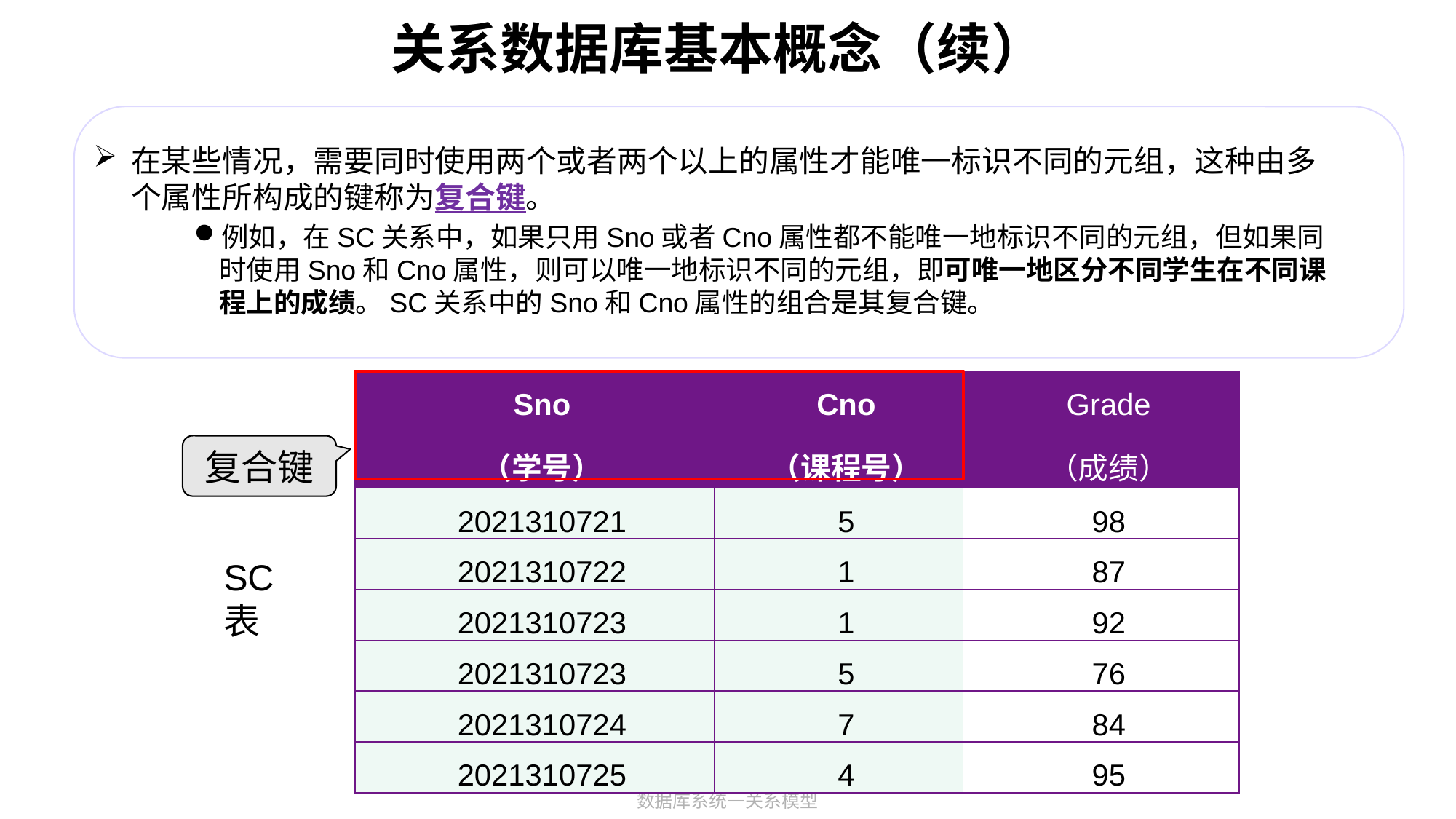

# 关系数据库基本概念（续）

在某些情况，需要同时使用两个或者两个以上的属性才能唯一标识不同的元组，这种由多个属性所构成的键称为复合键。
例如，在SC关系中，如果只用Sno或者Cno属性都不能唯一地标识不同的元组，但如果同时使用Sno和Cno属性，则可以唯一地标识不同的元组，即可唯一地区分不同学生在不同课程上的成绩。SC关系中的Sno和Cno属性的组合是其复合键。

| Sno （学号） | Cno （课程号） | Grade （成绩） |
| --- | --- | --- |
| 2021310721 | 5 | 98 |
| 2021310722 | 1 | 87 |
| 2021310723 | 1 | 92 |
| 2021310723 | 5 | 76 |
| 2021310724 | 7 | 84 |
| 2021310725 | 4 | 95 |
复合键
SC表
13
数据库系统—关系模型